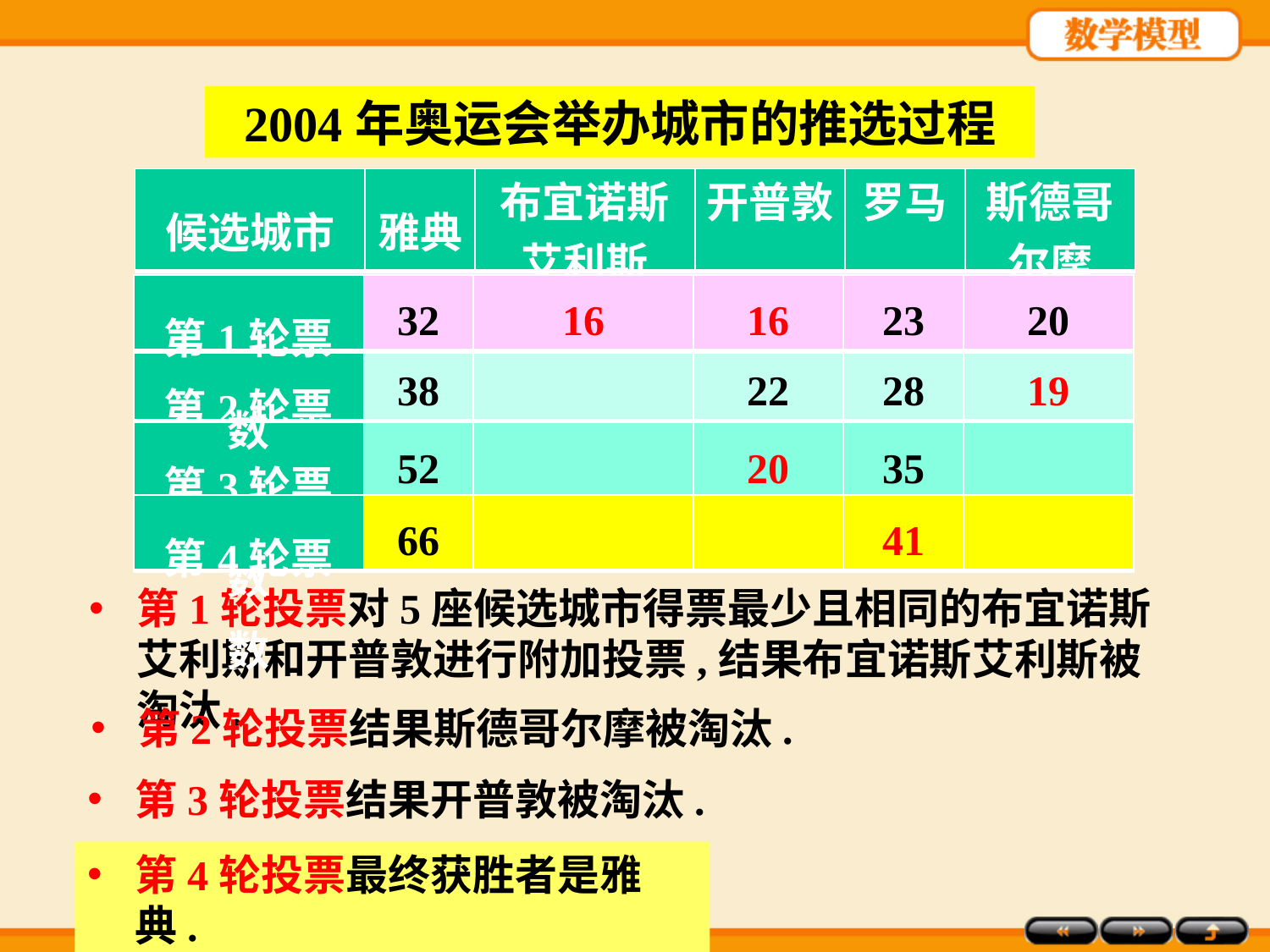

2004年奥运会举办城市的推选过程
| 候选城市 | 雅典 | 布宜诺斯艾利斯 | 开普敦 | 罗马 | 斯德哥尔摩 |
| --- | --- | --- | --- | --- | --- |
| 第1轮票数 | 32 | 16 | 16 | 23 | 20 |
| --- | --- | --- | --- | --- | --- |
| 第2轮票数 | 38 |  | 22 | 28 | 19 |
| --- | --- | --- | --- | --- | --- |
| 第3轮票数 | 52 |  | 20 | 35 |  |
| --- | --- | --- | --- | --- | --- |
| 第4轮票数 | 66 |  |  | 41 |  |
| --- | --- | --- | --- | --- | --- |
第1轮投票对5座候选城市得票最少且相同的布宜诺斯艾利斯和开普敦进行附加投票,结果布宜诺斯艾利斯被淘汰.
第2轮投票结果斯德哥尔摩被淘汰.
第3轮投票结果开普敦被淘汰.
第4轮投票最终获胜者是雅典.